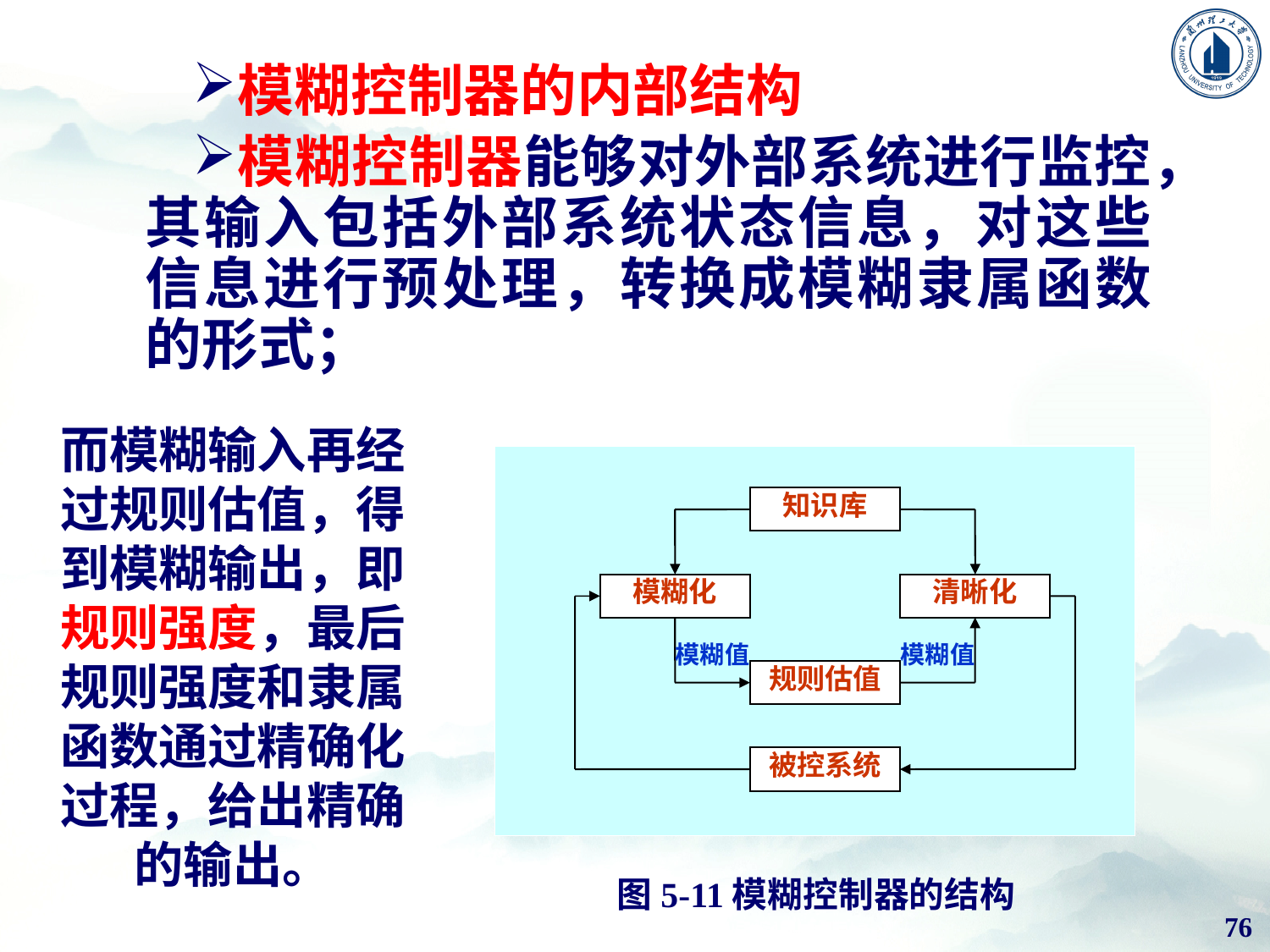

模糊控制器的内部结构
模糊控制器能够对外部系统进行监控，其输入包括外部系统状态信息，对这些信息进行预处理，转换成模糊隶属函数的形式；
而模糊输入再经过规则估值，得到模糊输出，即规则强度，最后规则强度和隶属函数通过精确化过程，给出精确的输出。

知识库

模糊化
清晰化

模糊值
模糊值
规则估值

被控系统

图5-11模糊控制器的结构
76